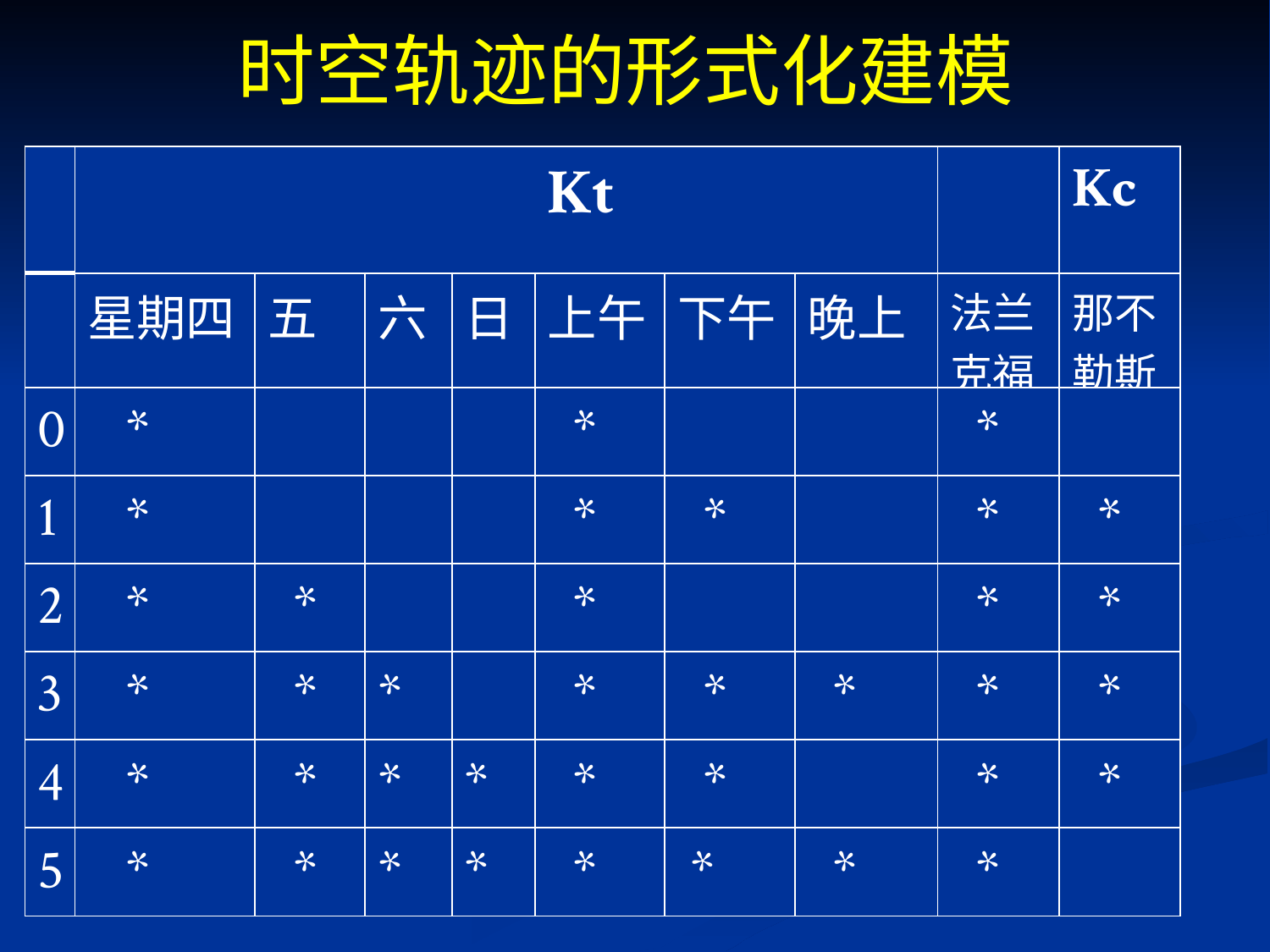

时空轨迹的形式化建模

|  |  |  |  |  | Kt |  |  |  | Kc |
| --- | --- | --- | --- | --- | --- | --- | --- | --- | --- |
|  | 星期四 | 五 | 六 | 日 | 上午 | 下午 | 晚上 | 法兰克福 | 那不勒斯 |
| 0 | \* |  |  |  | \* |  |  | \* |  |
| 1 | \* |  |  |  | \* | \* |  | \* | \* |
| 2 | \* | \* |  |  | \* |  |  | \* | \* |
| 3 | \* | \* | \* |  | \* | \* | \* | \* | \* |
| 4 | \* | \* | \* | \* | \* | \* |  | \* | \* |
| 5 | \* | \* | \* | \* | \* | \* | \* | \* |  |